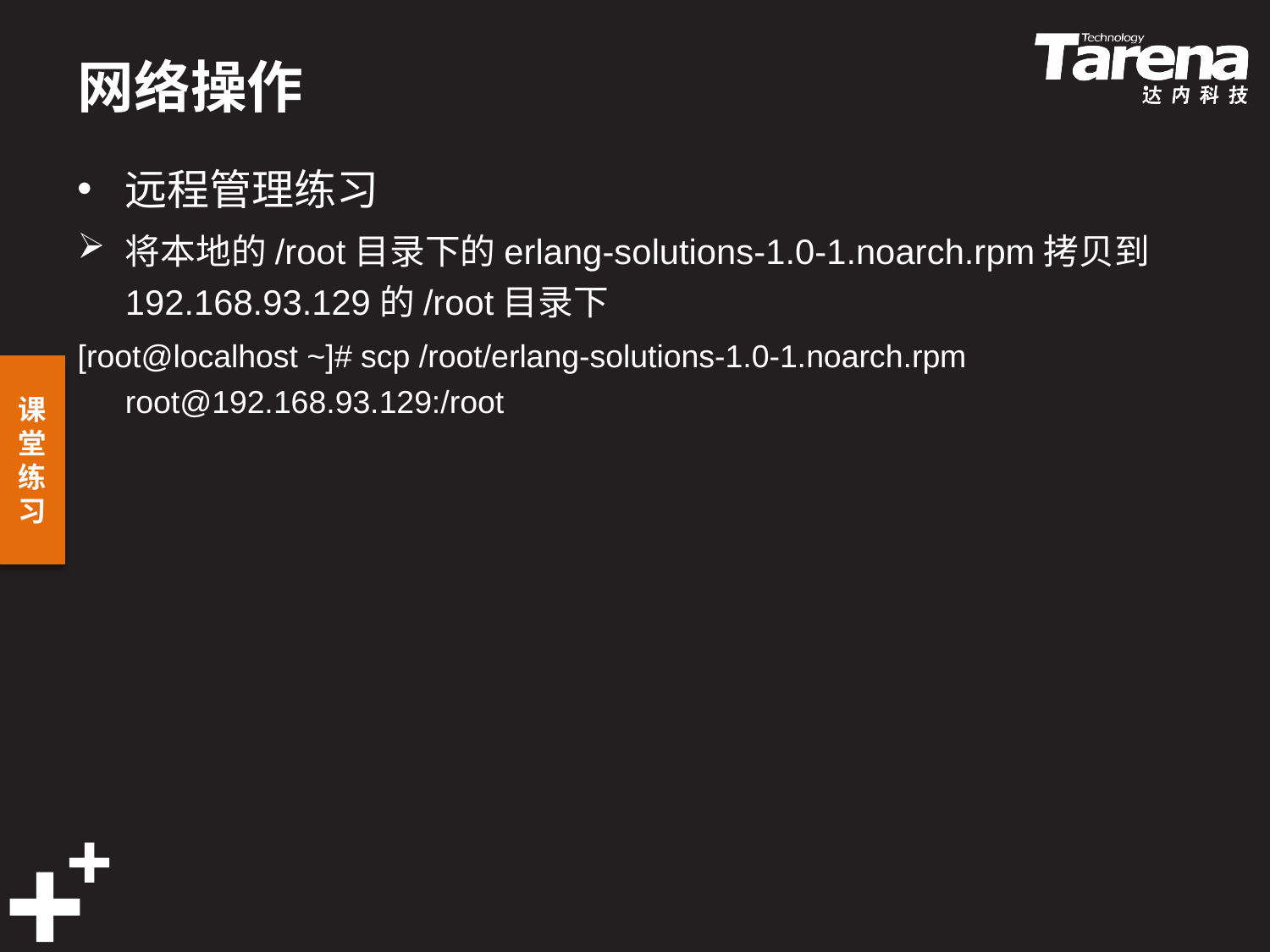

# 网络操作
远程管理练习
将本地的/root目录下的erlang-solutions-1.0-1.noarch.rpm拷贝到192.168.93.129的/root目录下
[root@localhost ~]# scp /root/erlang-solutions-1.0-1.noarch.rpm root@192.168.93.129:/root